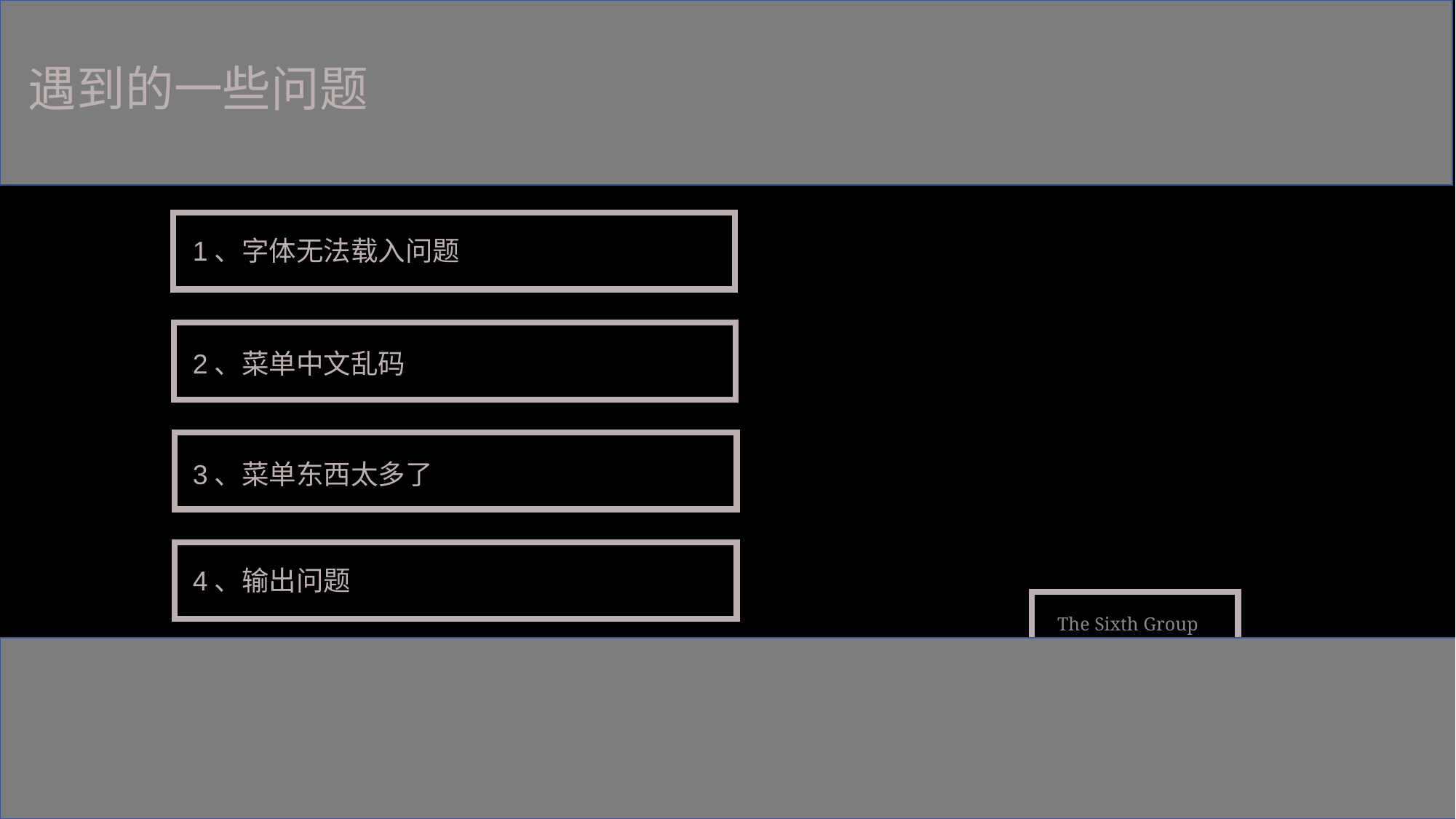

遇到的一些问题

1、字体无法载入问题

2、菜单中文乱码

3、菜单东西太多了

4、输出问题

The Sixth Group